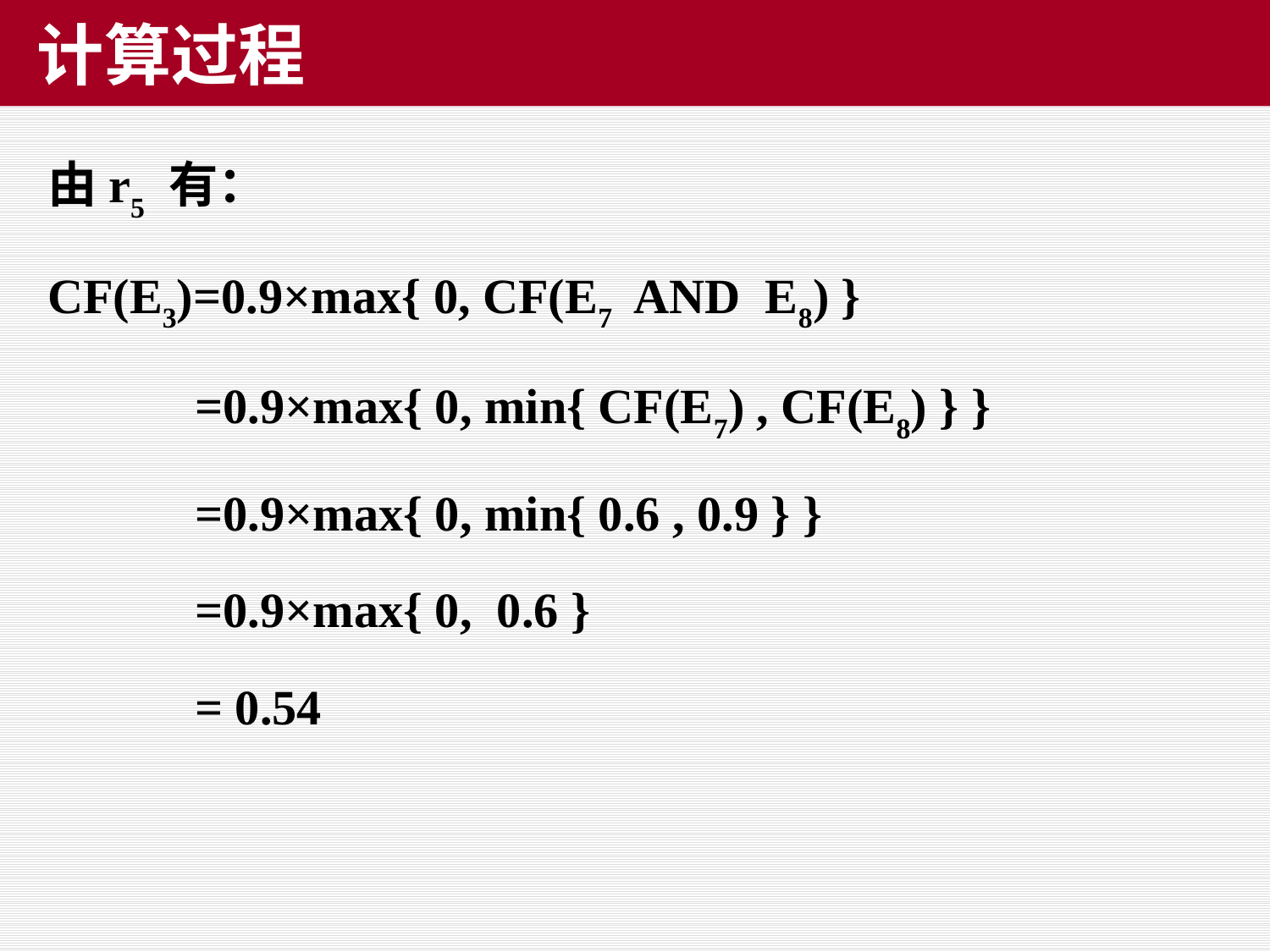

# 计算过程
由r5 有：
CF(E3)=0.9×max{ 0, CF(E7  AND  E8) }
            =0.9×max{ 0, min{ CF(E7) , CF(E8) } }
            =0.9×max{ 0, min{ 0.6 , 0.9 } }
            =0.9×max{ 0,  0.6 }
            = 0.54